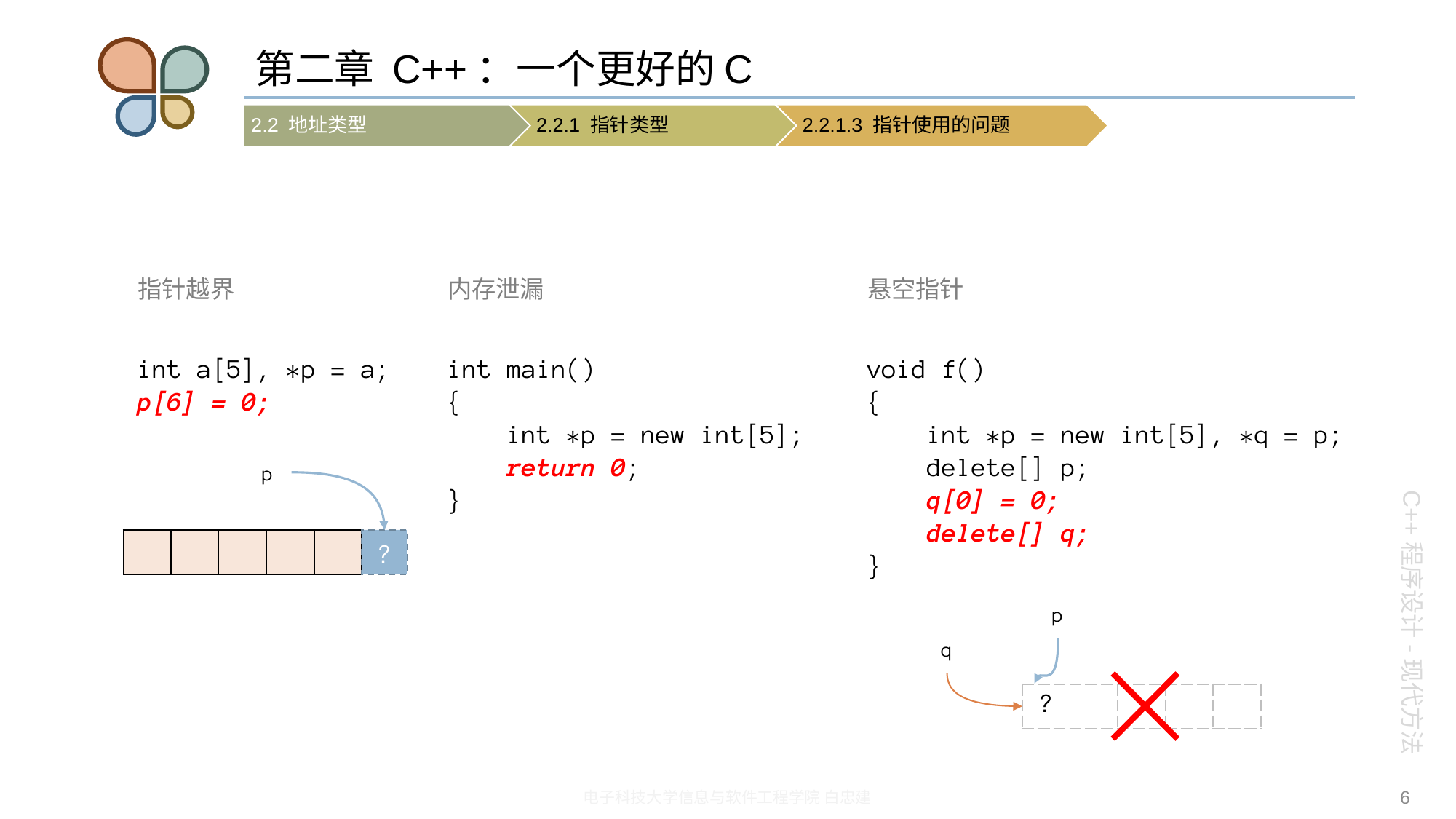

# 第二章 C++：一个更好的C
2.2 地址类型
2.2.1 指针类型
2.2.1.3 指针使用的问题
指针越界
内存泄漏
悬空指针
int a[5], *p = a;
p[6] = 0;
int main()
{
    int *p = new int[5];
    return 0;
}
void f()
{
    int *p = new int[5], *q = p;
    delete[] p;
    q[0] = 0;
    delete[] q;
}
p
|  |  |  |  |  |
| --- | --- | --- | --- | --- |
?
p
q

| ? |  |  |  |  |
| --- | --- | --- | --- | --- |
6